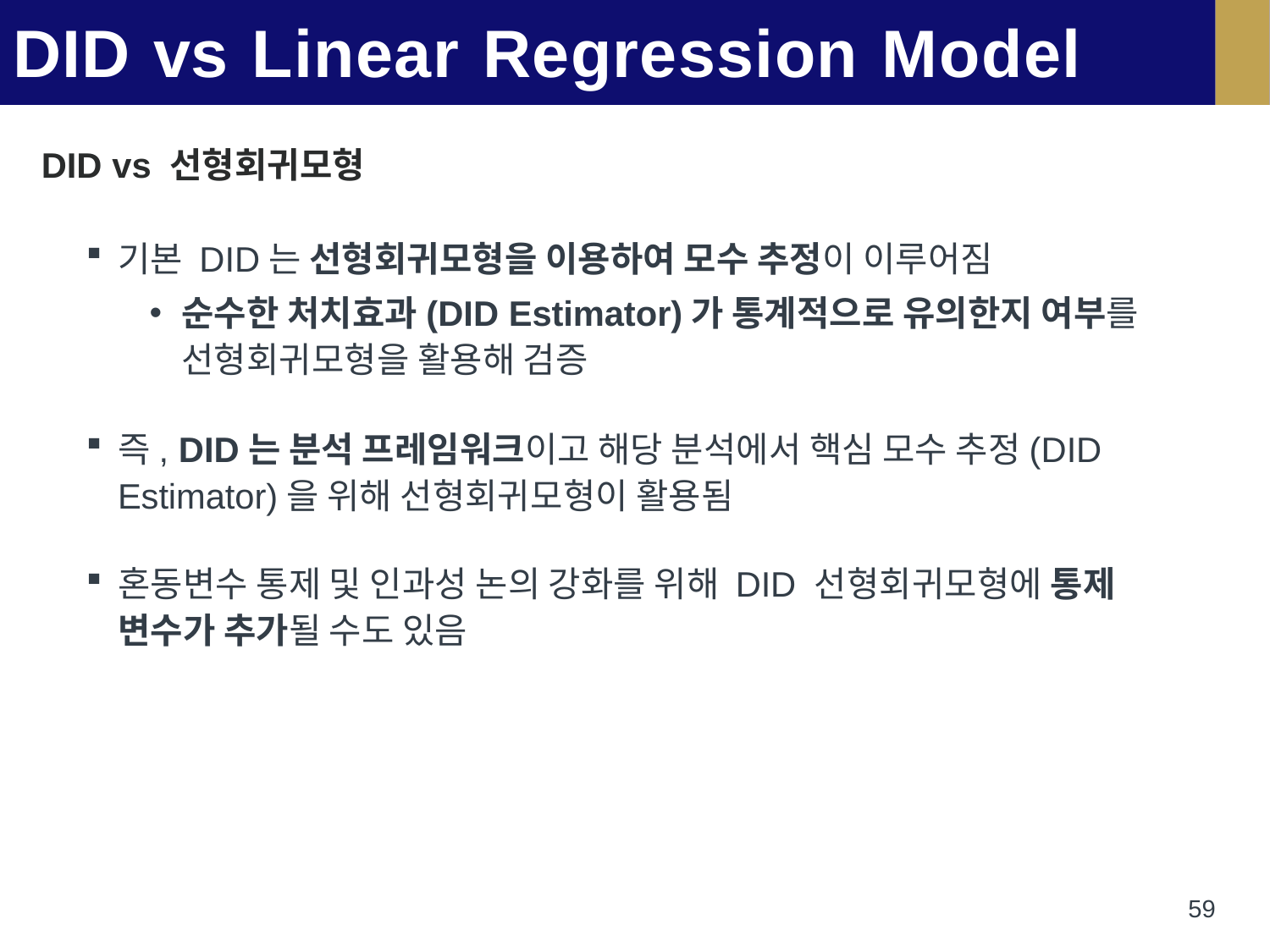

# DID vs Linear Regression Model
DID vs 선형회귀모형

기본 DID는 선형회귀모형을 이용하여 모수 추정이 이루어짐
순수한 처치효과(DID Estimator)가 통계적으로 유의한지 여부를  선형회귀모형을 활용해 검증

즉, DID는 분석 프레임워크이고 해당 분석에서 핵심 모수 추정(DID  Estimator)을 위해 선형회귀모형이 활용됨

혼동변수 통제 및 인과성 논의 강화를 위해 DID 선형회귀모형에 통제  변수가 추가될 수도 있음
59